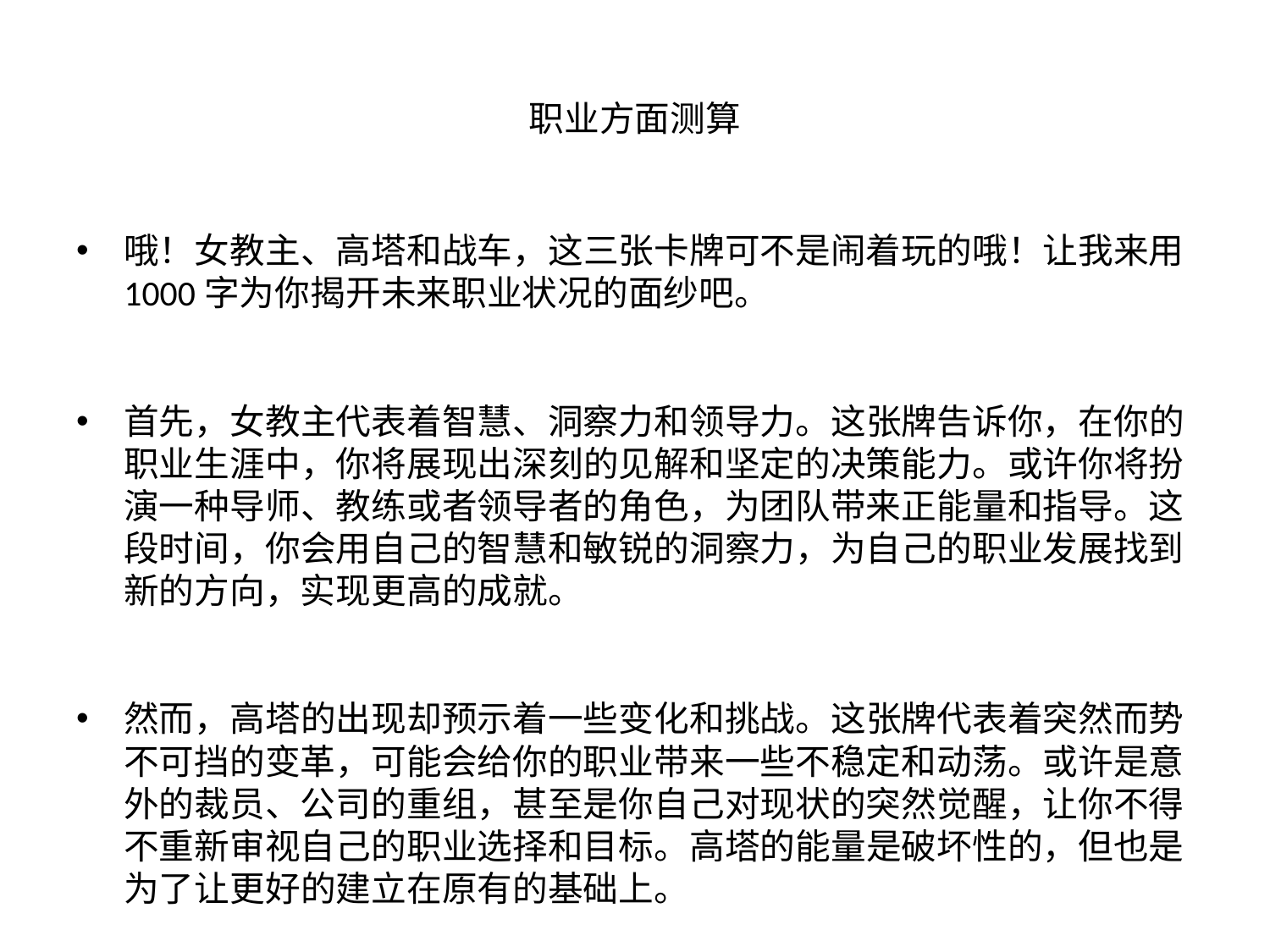

# 职业方面测算
哦！女教主、高塔和战车，这三张卡牌可不是闹着玩的哦！让我来用1000字为你揭开未来职业状况的面纱吧。

首先，女教主代表着智慧、洞察力和领导力。这张牌告诉你，在你的职业生涯中，你将展现出深刻的见解和坚定的决策能力。或许你将扮演一种导师、教练或者领导者的角色，为团队带来正能量和指导。这段时间，你会用自己的智慧和敏锐的洞察力，为自己的职业发展找到新的方向，实现更高的成就。

然而，高塔的出现却预示着一些变化和挑战。这张牌代表着突然而势不可挡的变革，可能会给你的职业带来一些不稳定和动荡。或许是意外的裁员、公司的重组，甚至是你自己对现状的突然觉醒，让你不得不重新审视自己的职业选择和目标。高塔的能量是破坏性的，但也是为了让更好的建立在原有的基础上。

接着，战车出现了！这张牌代表着决心、勇气和战胜困难的能力。在未来的一个月到三个月里，你将需要发挥出强大的自我驱动力和毅力，直面职业生涯中的挑战和难题。无论遇到什么困难和阻碍，你都要勇往直前，坚定地追求自己的目标，不要被外界的变化和波动所动摇。

综合这三张卡牌的能量，我预测你未来一个月到三个月的职业状况将会有所波动，但也将迎来新的机遇和挑战。在职业生涯的路上，要保持着女教主的智慧和领导力，处理变化带来的挑战；同时要像战车一样，保持坚定的决心和勇气，勇敢地面对一切困难和考验。只要你保持着自信和毅力，相信自己的能力和智慧，你将能够克服一切困难，迎接更美好的职业未来。加油！